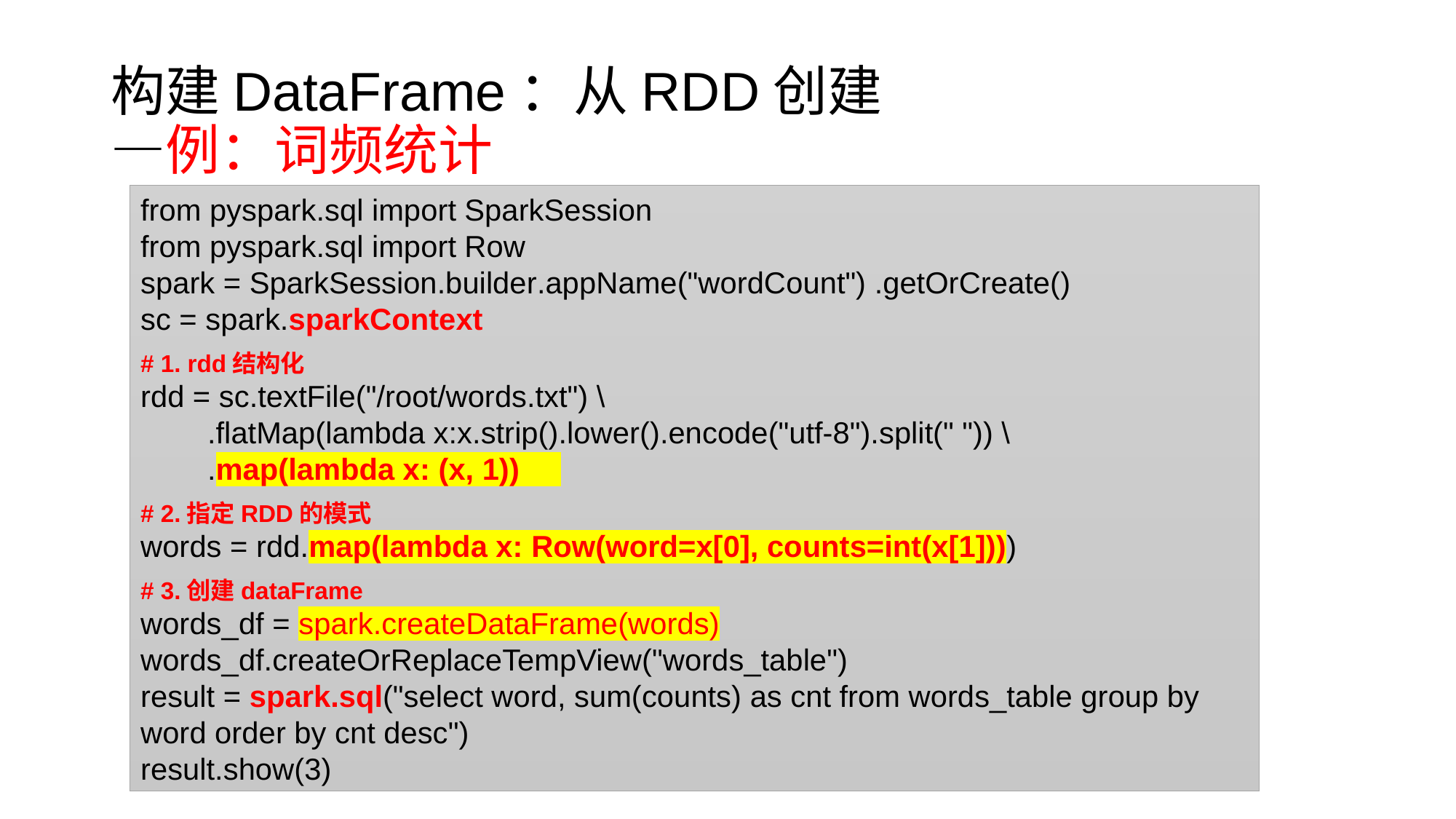

# 构建DataFrame：从RDD创建 —例：词频统计
from pyspark.sql import SparkSession
from pyspark.sql import Row
spark = SparkSession.builder.appName("wordCount") .getOrCreate()
sc = spark.sparkContext

# 1. rdd结构化
rdd = sc.textFile("/root/words.txt") \
        .flatMap(lambda x:x.strip().lower().encode("utf-8").split(" ")) \
        .map(lambda x: (x, 1))

# 2.指定RDD的模式
words = rdd.map(lambda x: Row(word=x[0], counts=int(x[1])))

# 3.创建dataFrame
words_df = spark.createDataFrame(words)
words_df.createOrReplaceTempView("words_table")
result = spark.sql("select word, sum(counts) as cnt from words_table group by word order by cnt desc")
result.show(3)